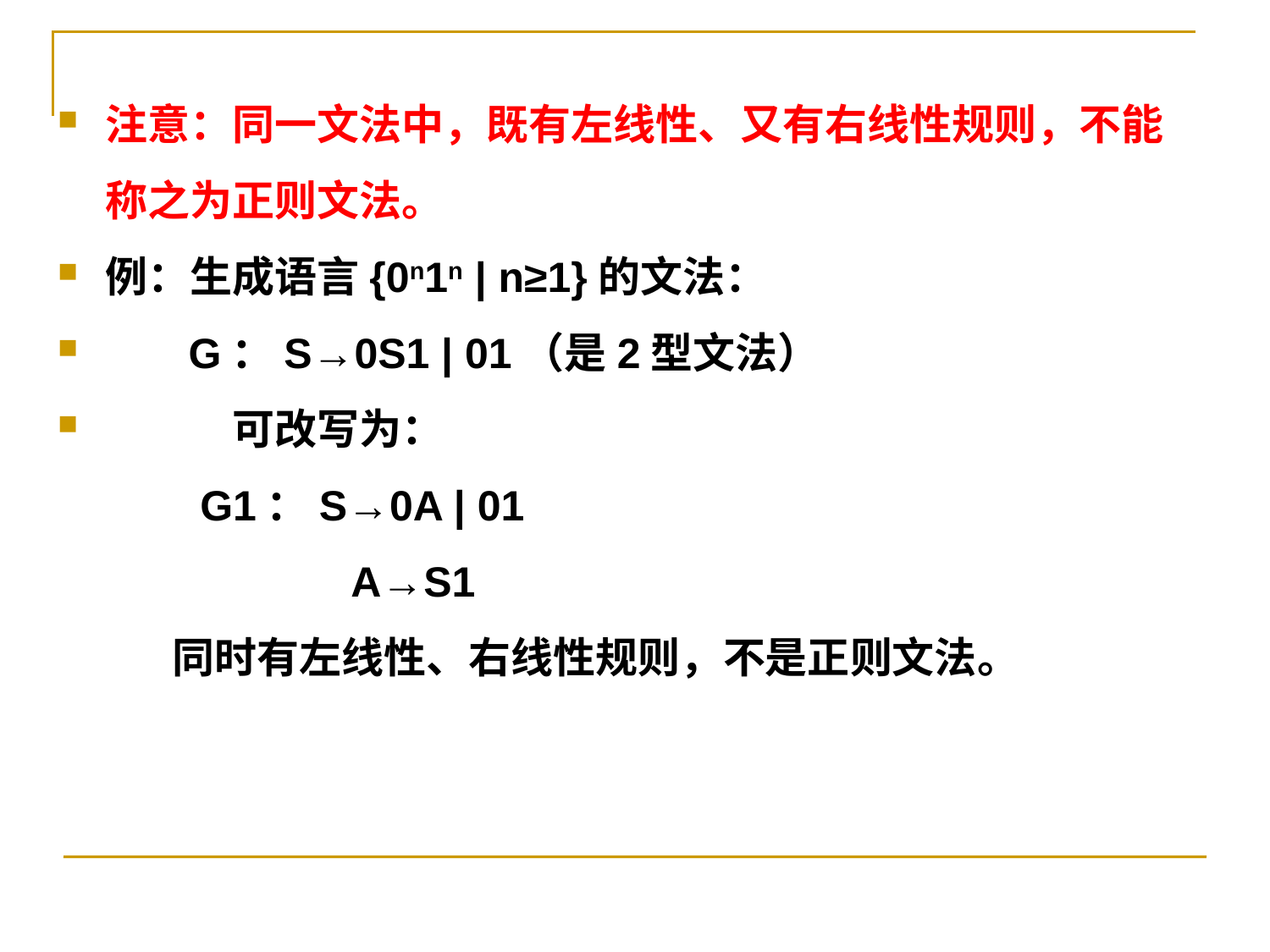

注意：同一文法中，既有左线性、又有右线性规则，不能称之为正则文法。
例：生成语言{0n1n | n≥1}的文法：
       G：S→0S1 | 01（是2型文法）
	可改写为：
            G1：S→0A | 01
		          A→S1
           同时有左线性、右线性规则，不是正则文法。
67